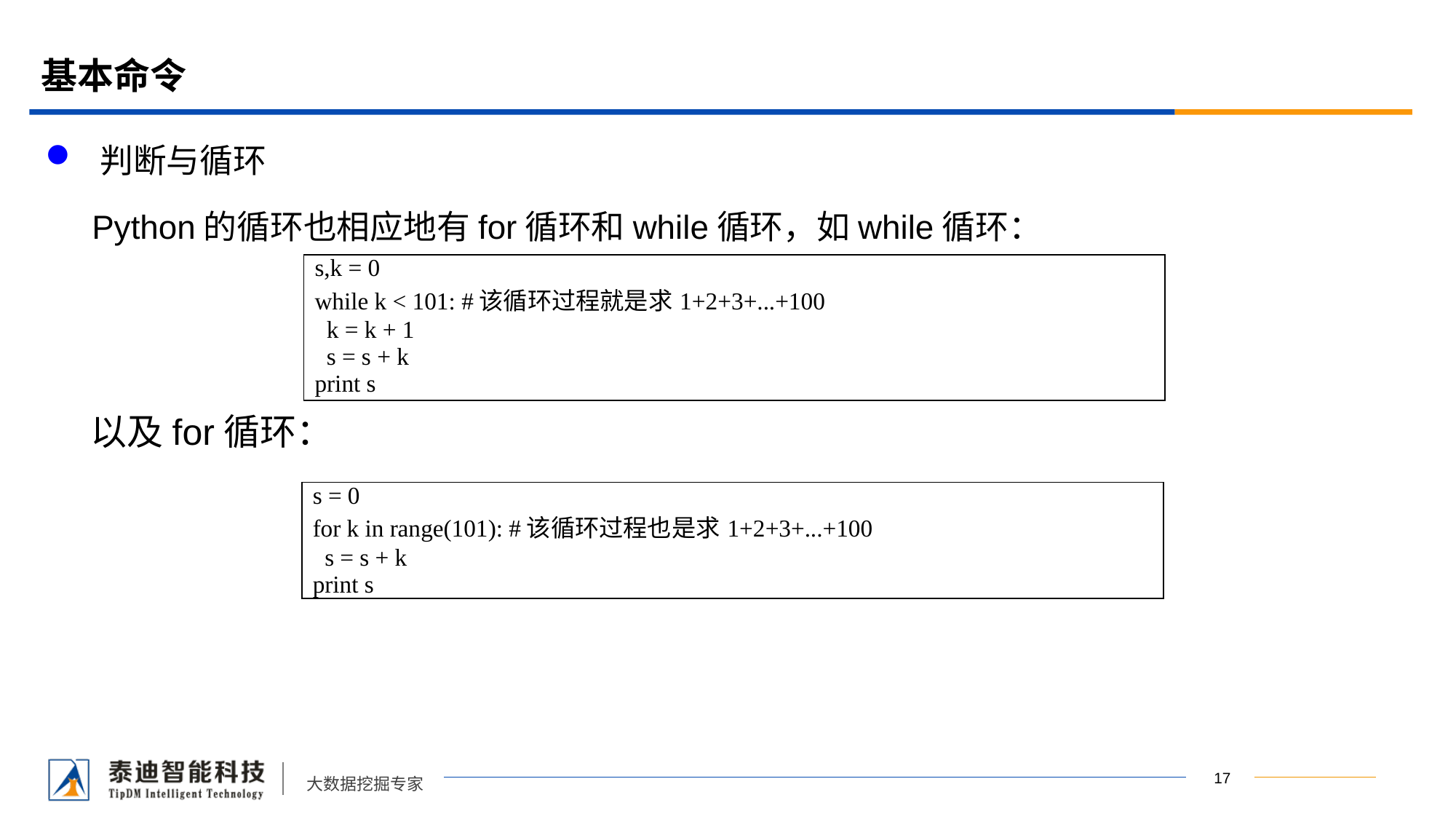

# 基本命令
判断与循环
     Python的循环也相应地有for循环和while循环，如while循环：

     以及for循环：
| s,k = 0 while k < 101: #该循环过程就是求1+2+3+...+100 k = k + 1 s = s + k print s |
| --- |
| s = 0 for k in range(101): #该循环过程也是求1+2+3+...+100 s = s + k print s |
| --- |